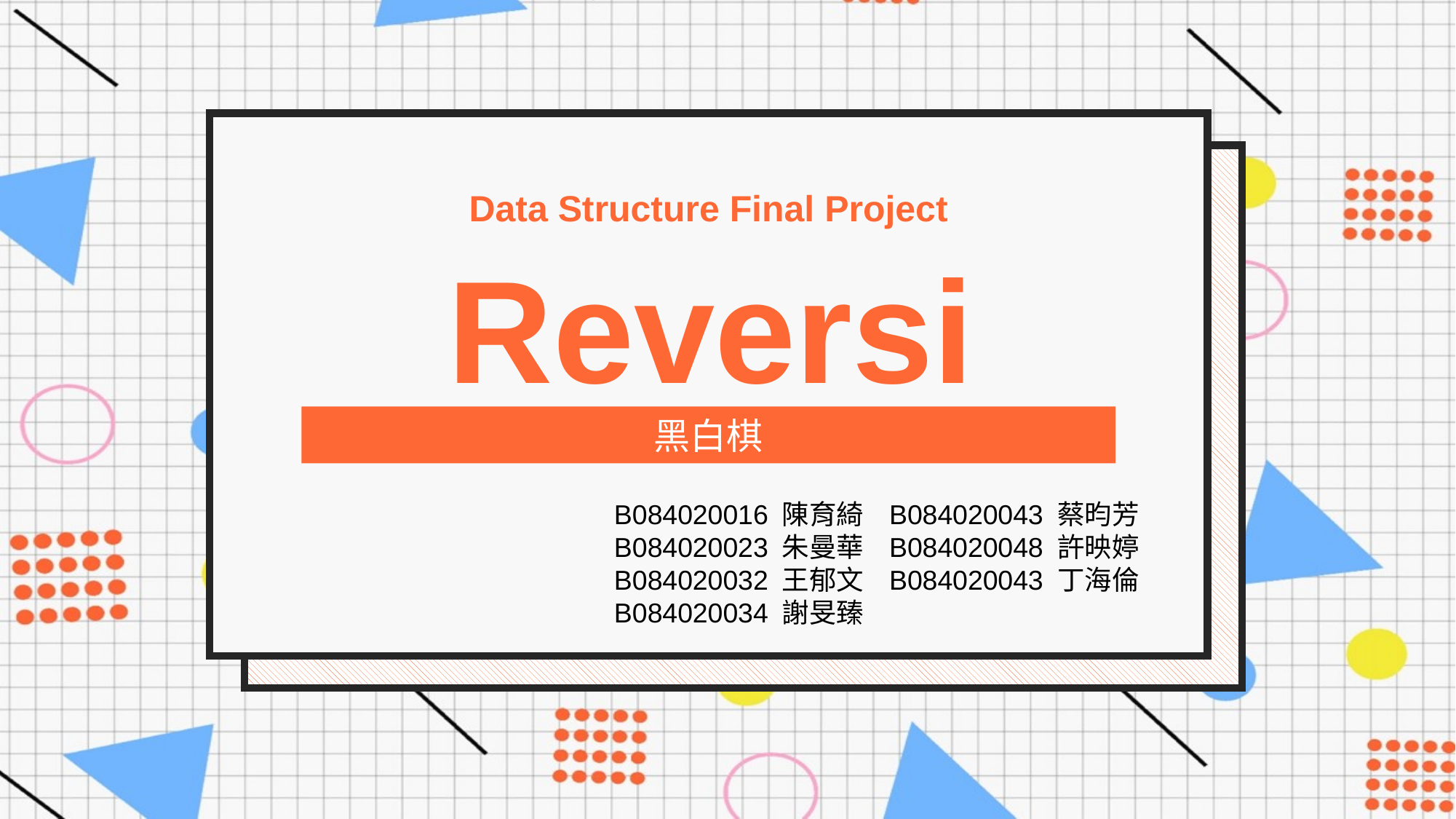

Data Structure Final Project
Reversi

黑白棋
B084020016 陳育綺   B084020043 蔡昀芳
B084020023 朱曼華   B084020048 許映婷
B084020032 王郁文   B084020043 丁海倫
B084020034 謝旻臻